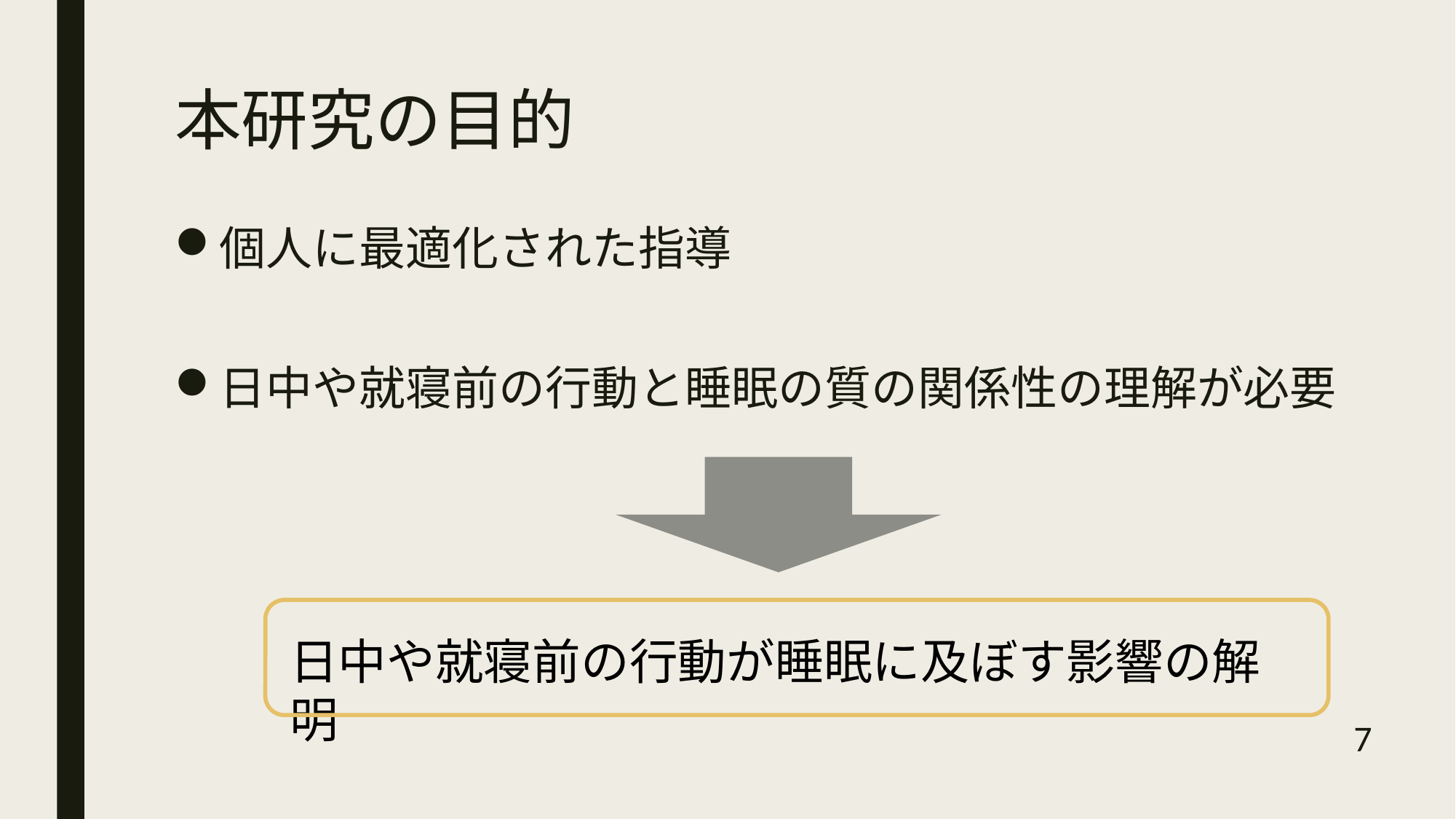

# 本研究の目的
個人に最適化された指導

日中や就寝前の行動と睡眠の質の関係性の理解が必要

日中や就寝前の行動が睡眠に及ぼす影響の解明
7